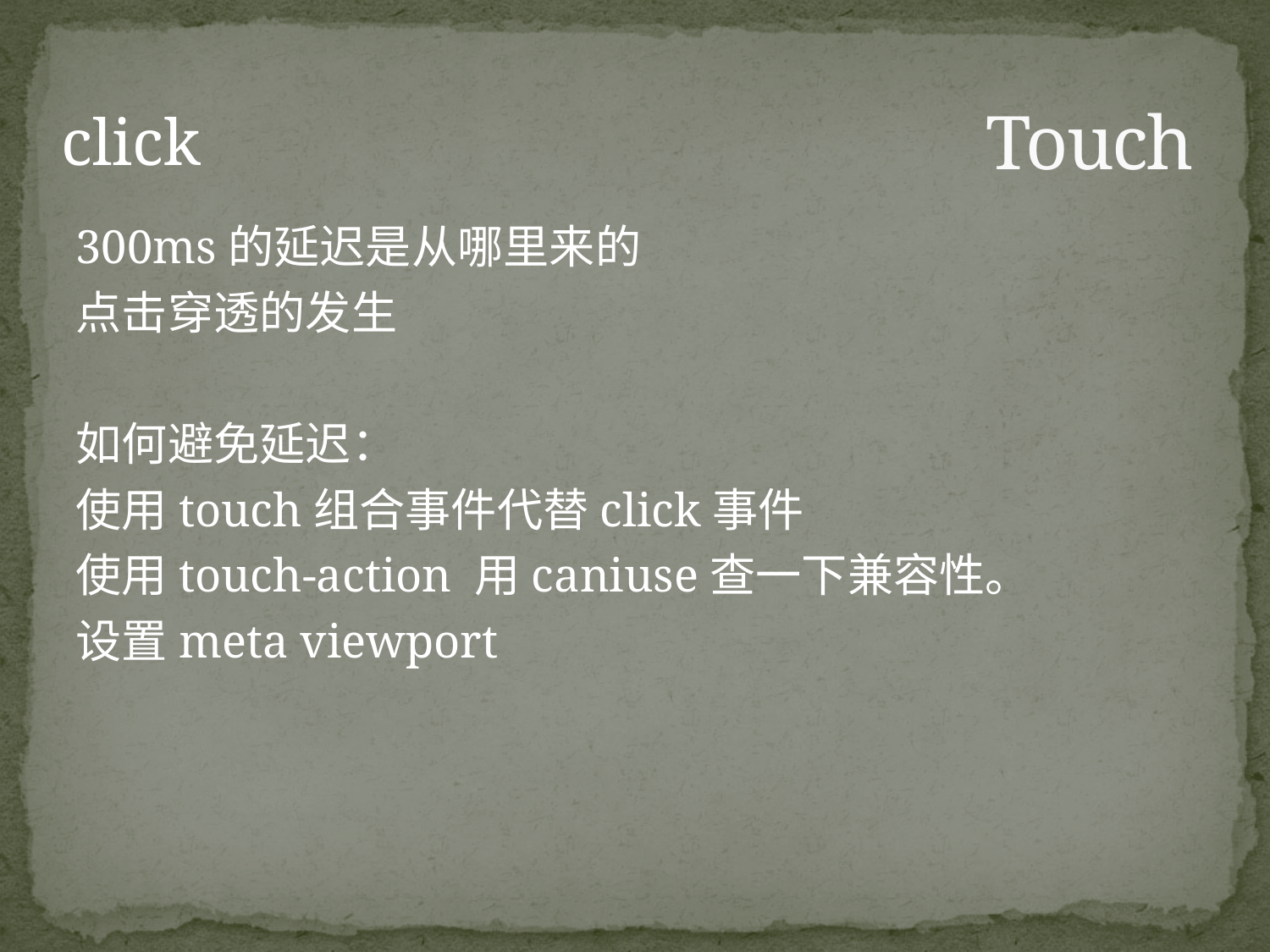

# Touch
click
300ms的延迟是从哪里来的
点击穿透的发生

如何避免延迟：
使用touch组合事件代替click事件
使用touch-action 用caniuse查一下兼容性。
设置meta viewport